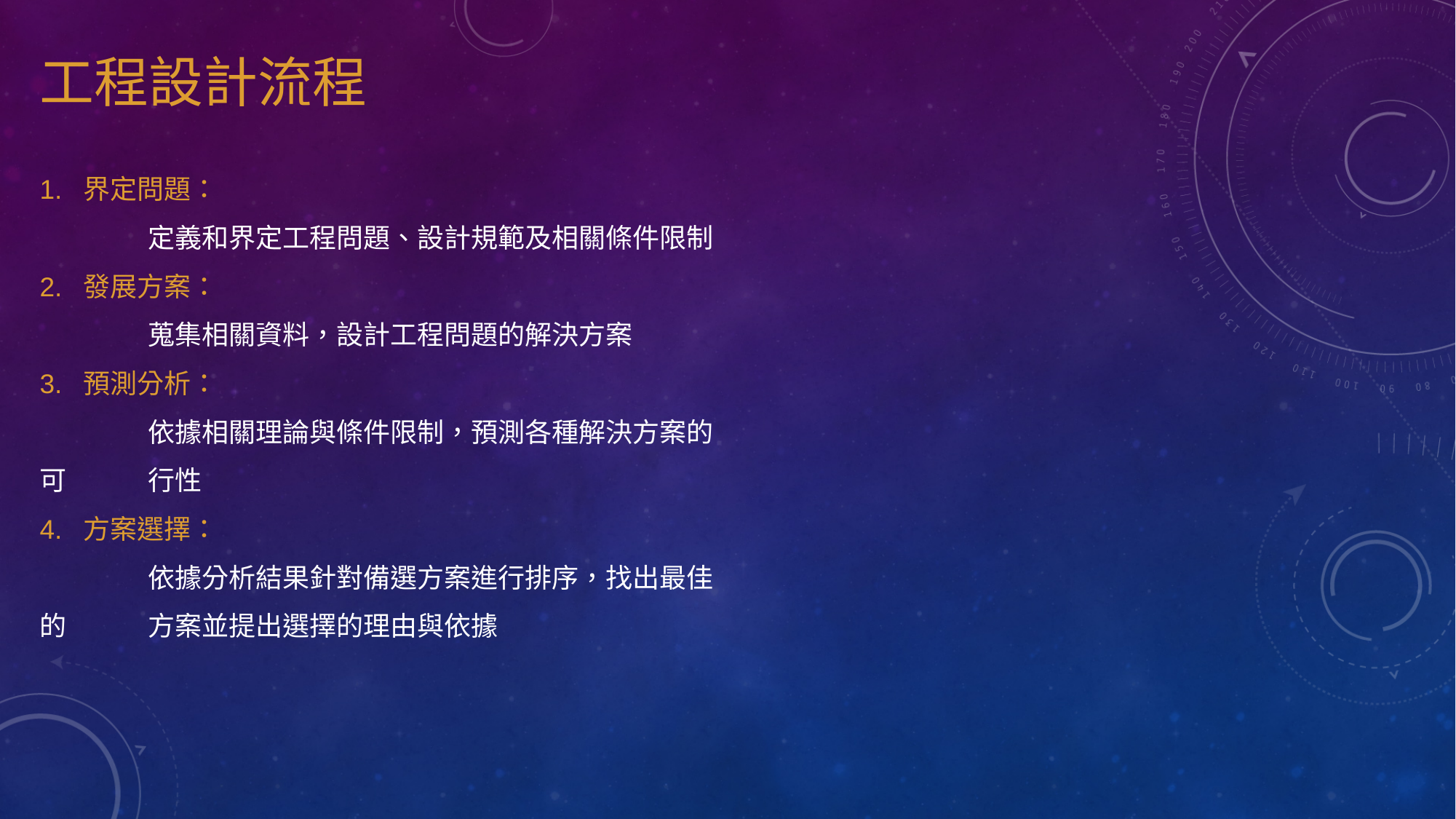

# 工程設計流程
1.  界定問題：
	定義和界定工程問題、設計規範及相關條件限制
2.  發展方案：
	蒐集相關資料，設計工程問題的解決方案
3.  預測分析：
	依據相關理論與條件限制，預測各種解決方案的可	行性
4.  方案選擇：
	依據分析結果針對備選方案進行排序，找出最佳的	方案並提出選擇的理由與依據